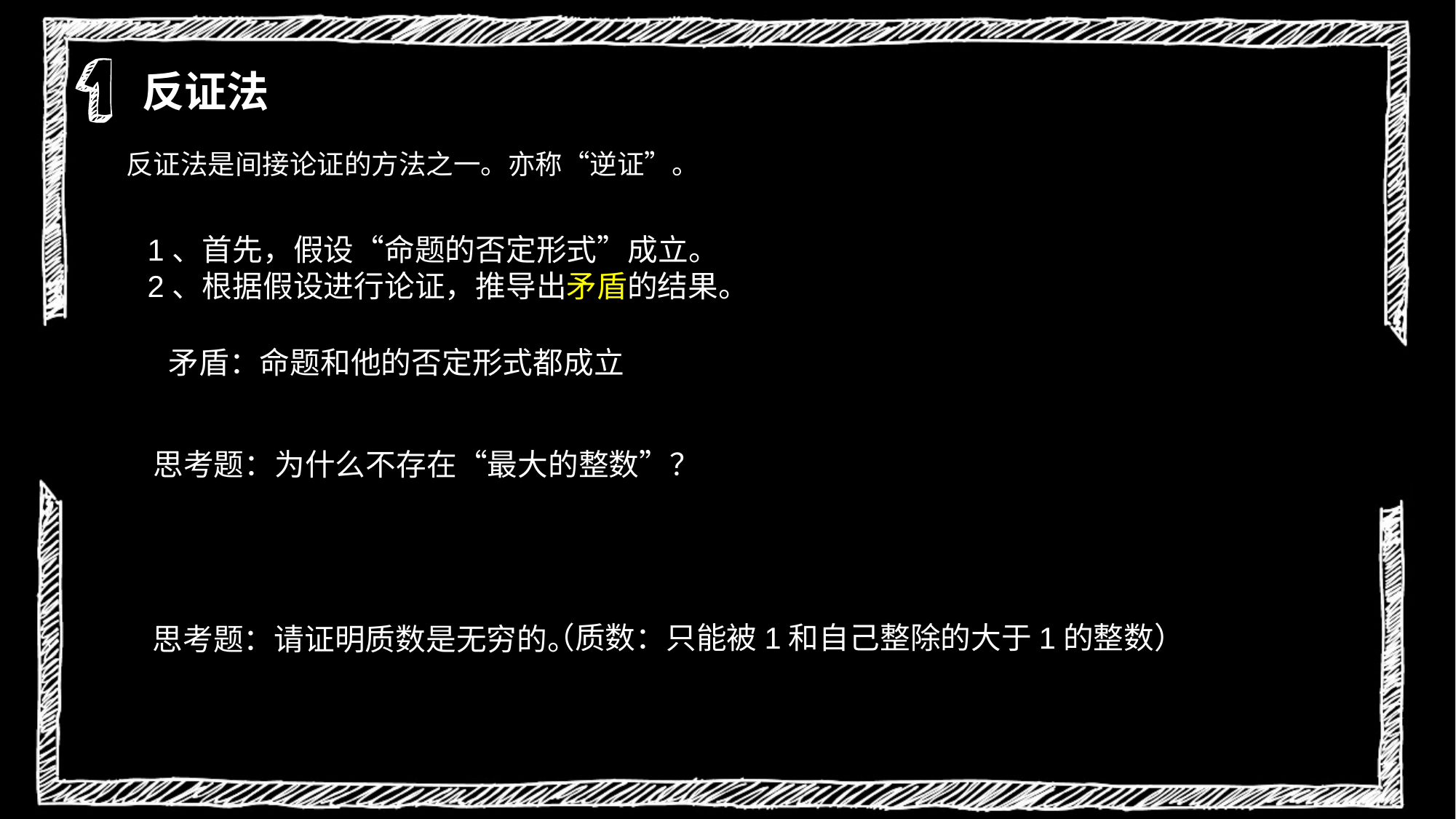

反证法
反证法是间接论证的方法之一。亦称“逆证”。
1、首先，假设“命题的否定形式”成立。
2、根据假设进行论证，推导出矛盾的结果。

矛盾：命题和他的否定形式都成立
思考题：为什么不存在“最大的整数”？
（质数：只能被1和自己整除的大于1的整数）
思考题：请证明质数是无穷的。